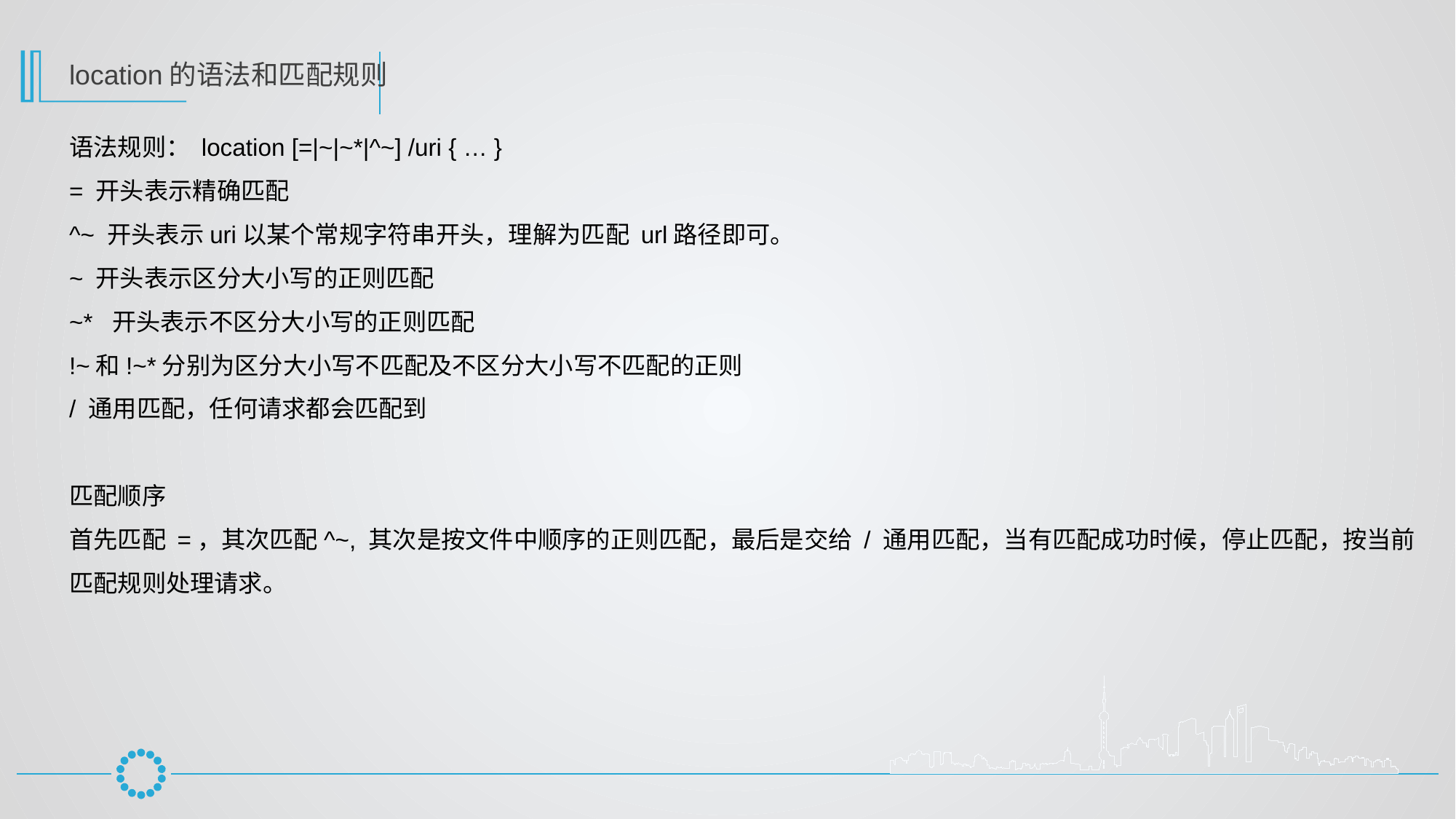

location的语法和匹配规则
语法规则： location [=|~|~*|^~] /uri { … }
= 开头表示精确匹配
^~ 开头表示uri以某个常规字符串开头，理解为匹配 url路径即可。
~ 开头表示区分大小写的正则匹配
~*  开头表示不区分大小写的正则匹配
!~和!~*分别为区分大小写不匹配及不区分大小写不匹配的正则
/ 通用匹配，任何请求都会匹配到

匹配顺序
首先匹配 =，其次匹配^~, 其次是按文件中顺序的正则匹配，最后是交给 / 通用匹配，当有匹配成功时候，停止匹配，按当前匹配规则处理请求。

12